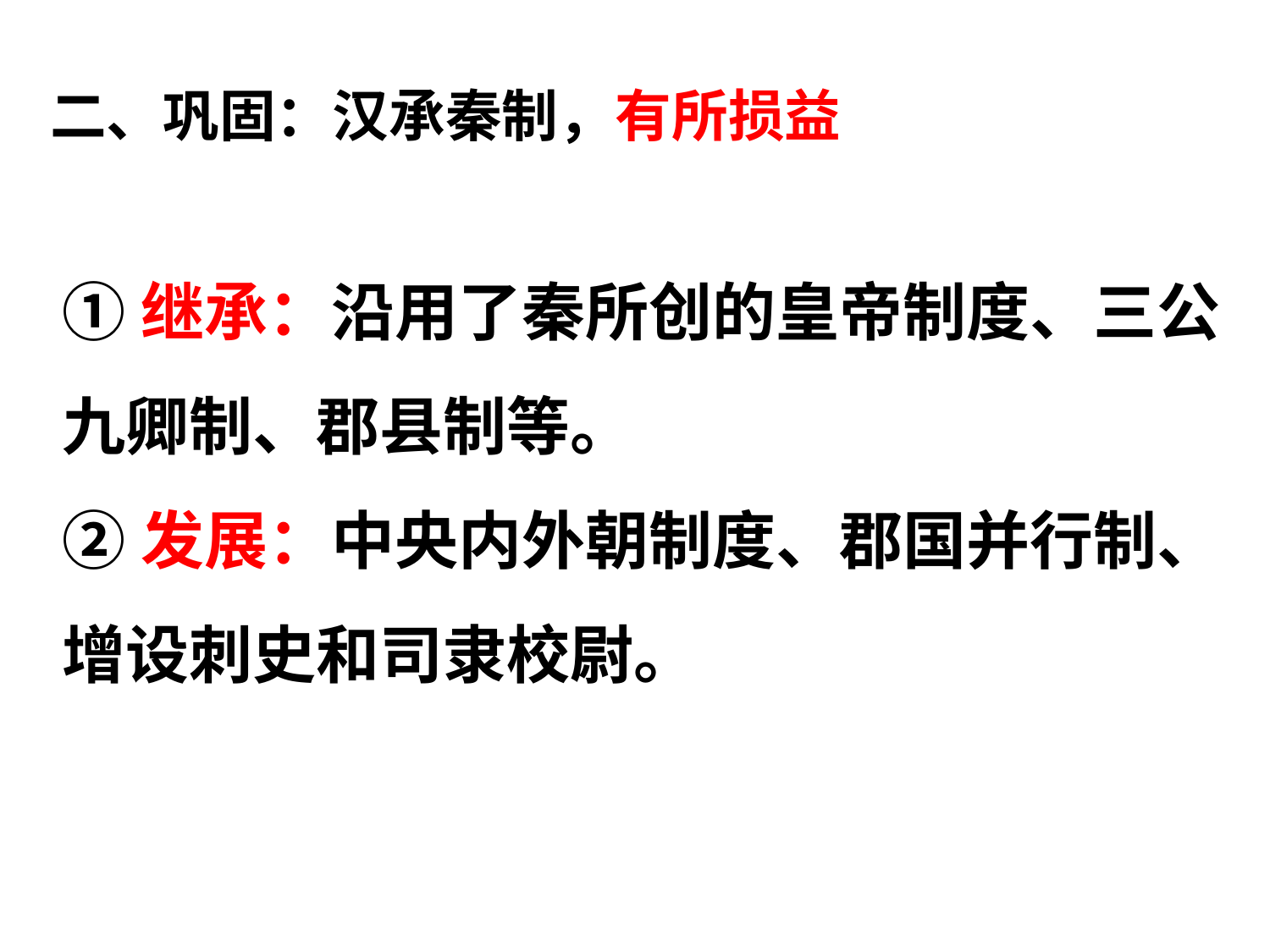

二、巩固：汉承秦制，有所损益
①继承：沿用了秦所创的皇帝制度、三公九卿制、郡县制等。
②发展：中央内外朝制度、郡国并行制、增设刺史和司隶校尉。